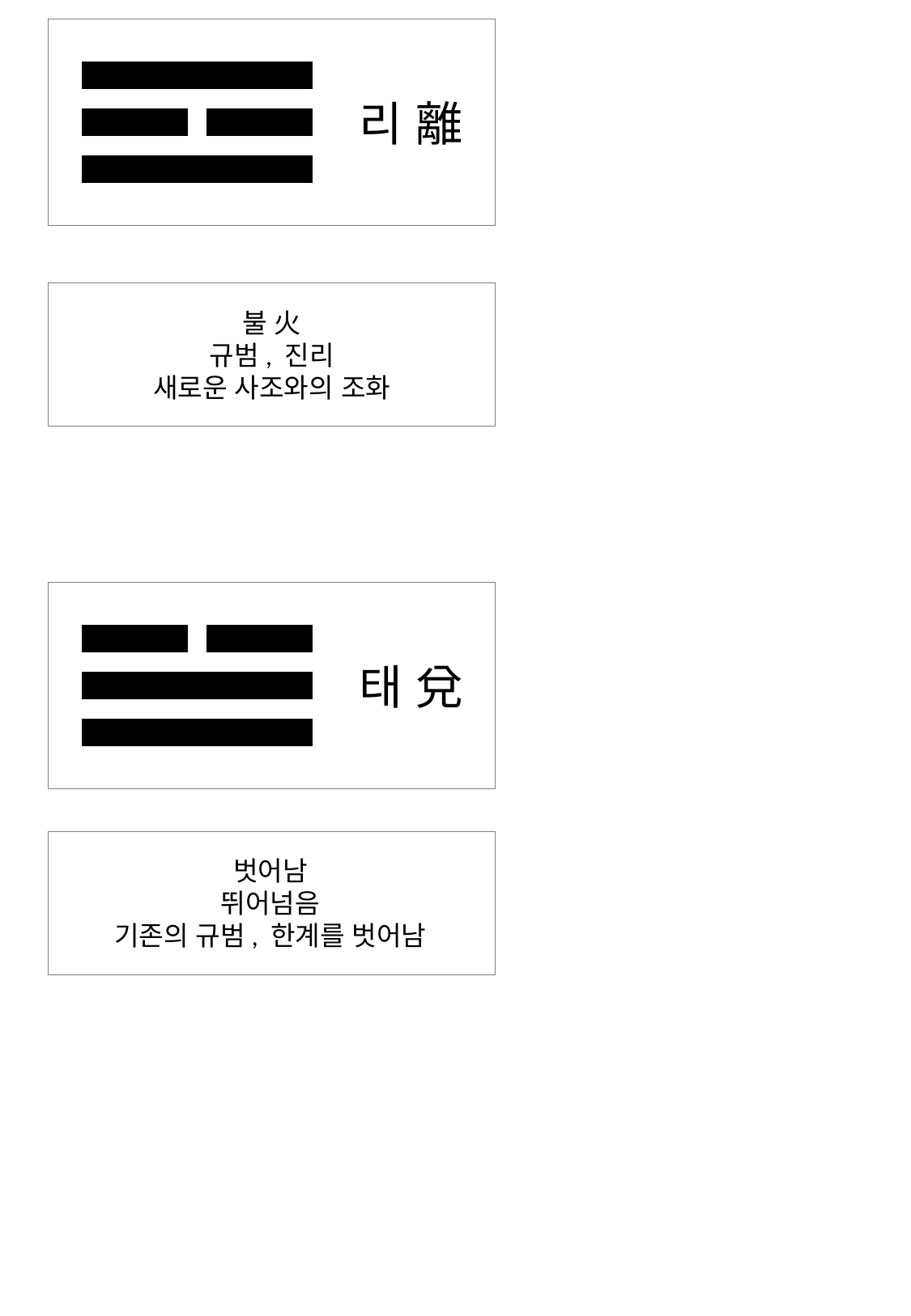

리 離

불 火
규범, 진리
새로운 사조와의 조화

태 兌

벗어남
뛰어넘음
기존의 규범, 한계를 벗어남